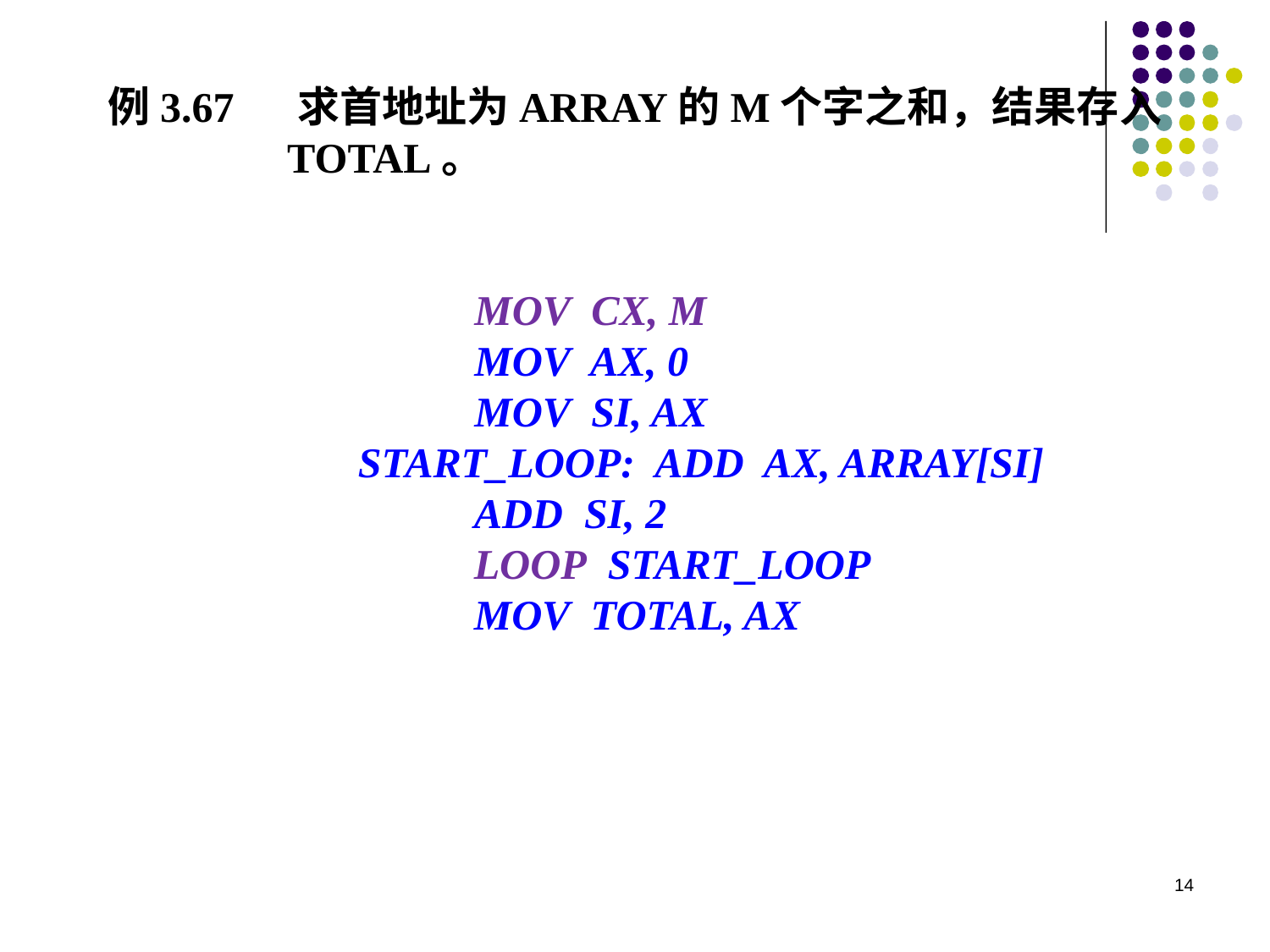

例3.67 　求首地址为ARRAY的M个字之和，结果存入
　　　　TOTAL。
           MOV  CX, M
           MOV  AX, 0
           MOV  SI, AX
START_LOOP:  ADD  AX, ARRAY[SI]
　ADD  SI, 2
　LOOP  START_LOOP
　MOV  TOTAL, AX
14